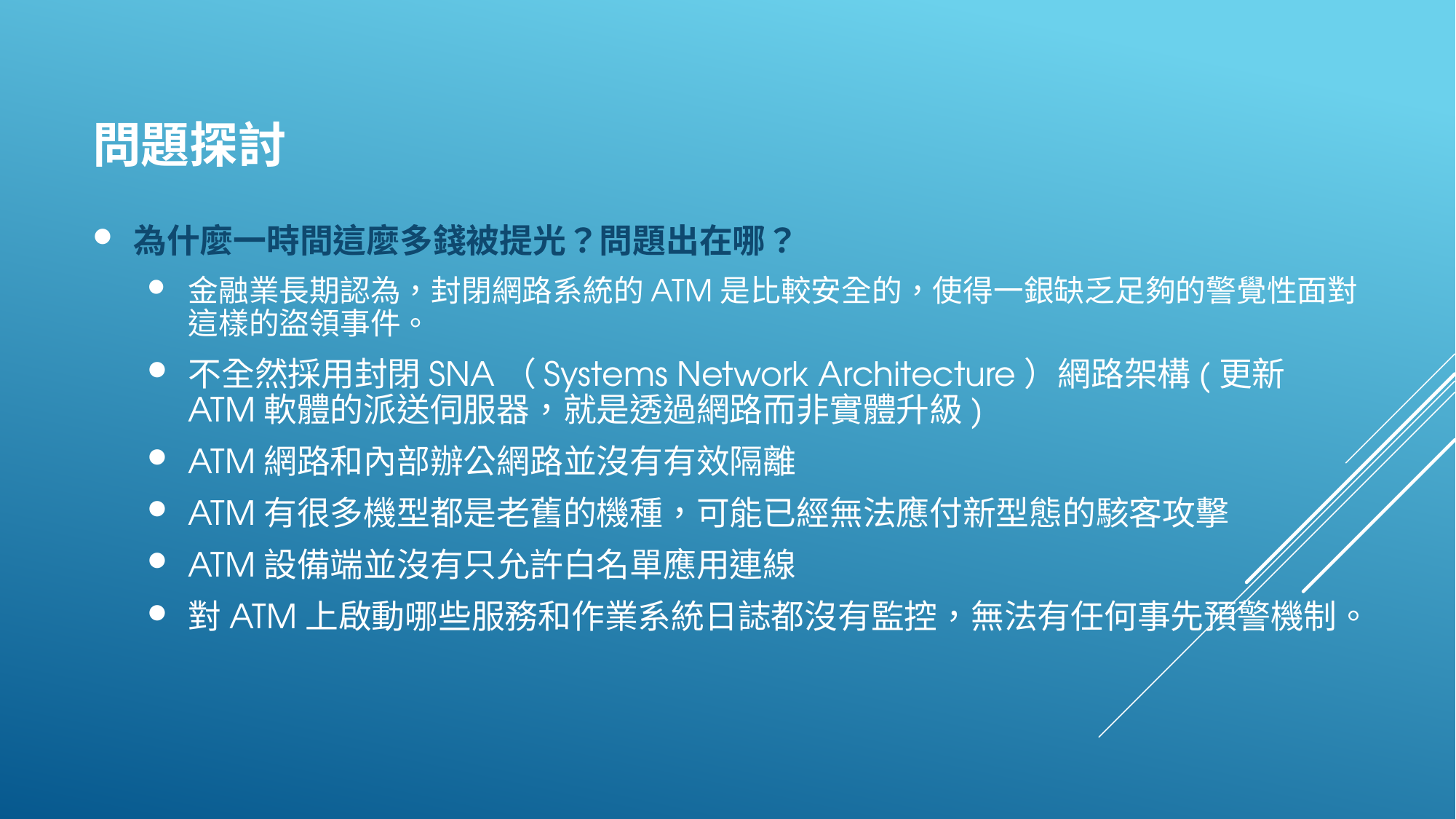

# 問題探討
為什麼一時間這麼多錢被提光？問題出在哪？
金融業長期認為，封閉網路系統的ATM是比較安全的，使得一銀缺乏足夠的警覺性面對這樣的盜領事件。
不全然採用封閉SNA（Systems Network Architecture）網路架構(更新ATM軟體的派送伺服器，就是透過網路而非實體升級)
ATM網路和內部辦公網路並沒有有效隔離
ATM有很多機型都是老舊的機種，可能已經無法應付新型態的駭客攻擊
ATM設備端並沒有只允許白名單應用連線
對ATM上啟動哪些服務和作業系統日誌都沒有監控，無法有任何事先預警機制。